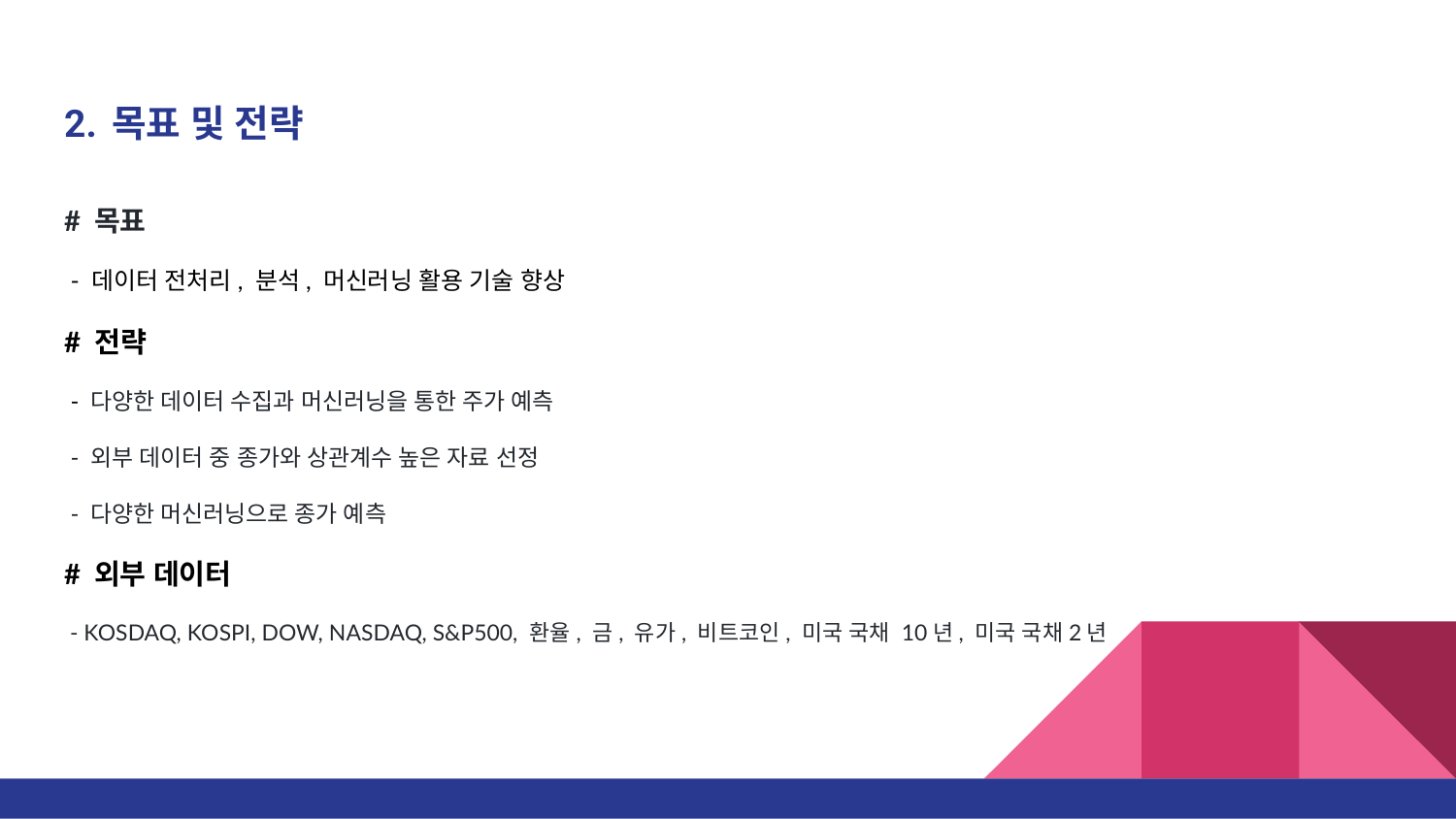

# 2. 목표 및 전략

# 목표
 - 데이터 전처리, 분석, 머신러닝 활용 기술 향상
# 전략
 - 다양한 데이터 수집과 머신러닝을 통한 주가 예측
 - 외부 데이터 중 종가와 상관계수 높은 자료 선정
 - 다양한 머신러닝으로 종가 예측
# 외부 데이터
 - KOSDAQ, KOSPI, DOW, NASDAQ, S&P500, 환율, 금, 유가, 비트코인, 미국 국채 10년, 미국 국채2년